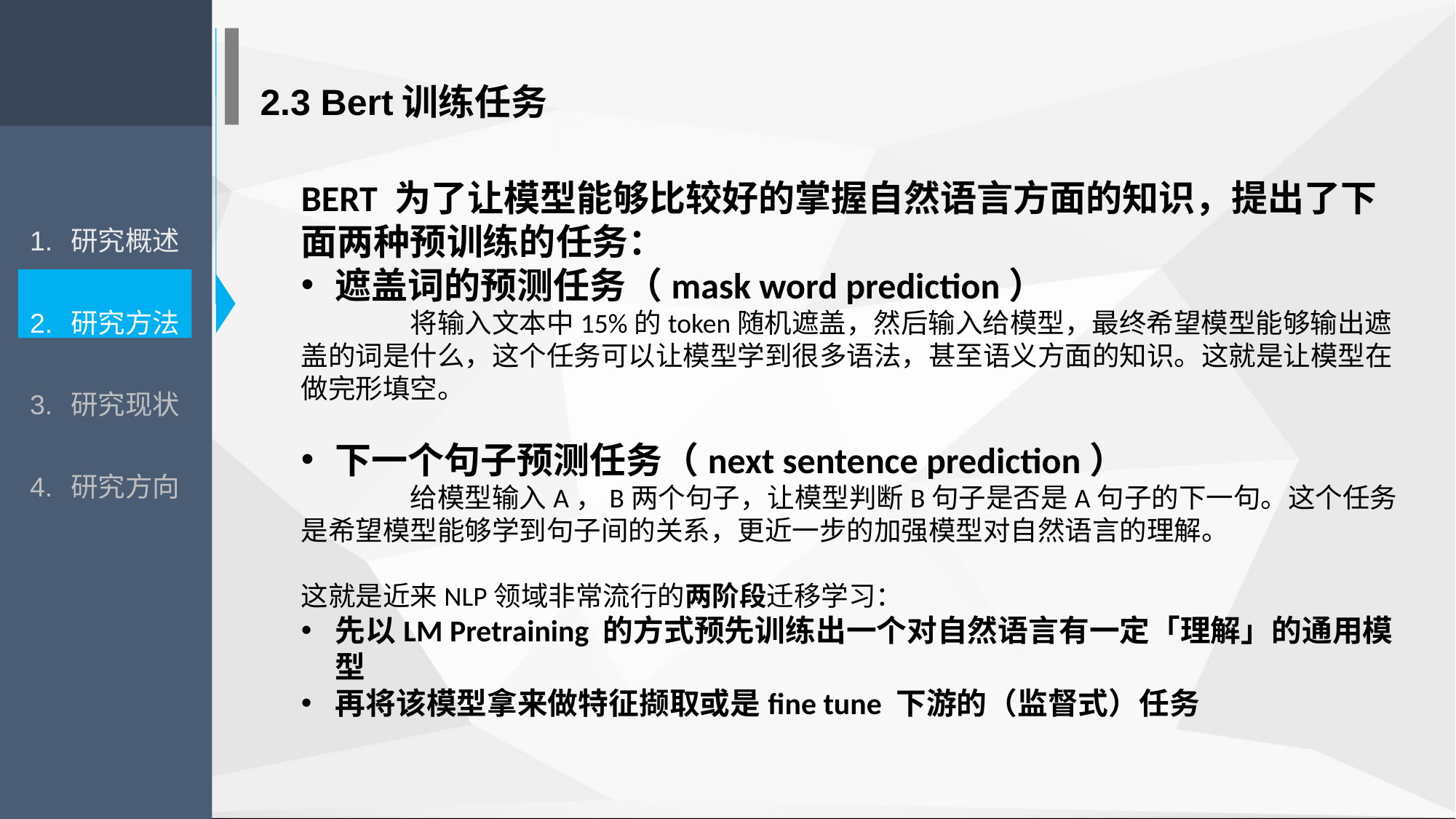

2.3 Bert训练任务

研究概述
研究方法
研究现状
研究方向
BERT 为了让模型能够比较好的掌握自然语言方面的知识，提出了下面两种预训练的任务：
遮盖词的预测任务（mask word prediction）
	将输入文本中15%的token随机遮盖，然后输入给模型，最终希望模型能够输出遮盖的词是什么，这个任务可以让模型学到很多语法，甚至语义方面的知识。这就是让模型在做完形填空。

下一个句子预测任务（next sentence prediction）
	给模型输入A，B两个句子，让模型判断B句子是否是A句子的下一句。这个任务是希望模型能够学到句子间的关系，更近一步的加强模型对自然语言的理解。

这就是近来NLP领域非常流行的两阶段迁移学习：
先以LM Pretraining 的方式预先训练出一个对自然语言有一定「理解」的通用模型
再将该模型拿来做特征撷取或是fine tune 下游的（监督式）任务